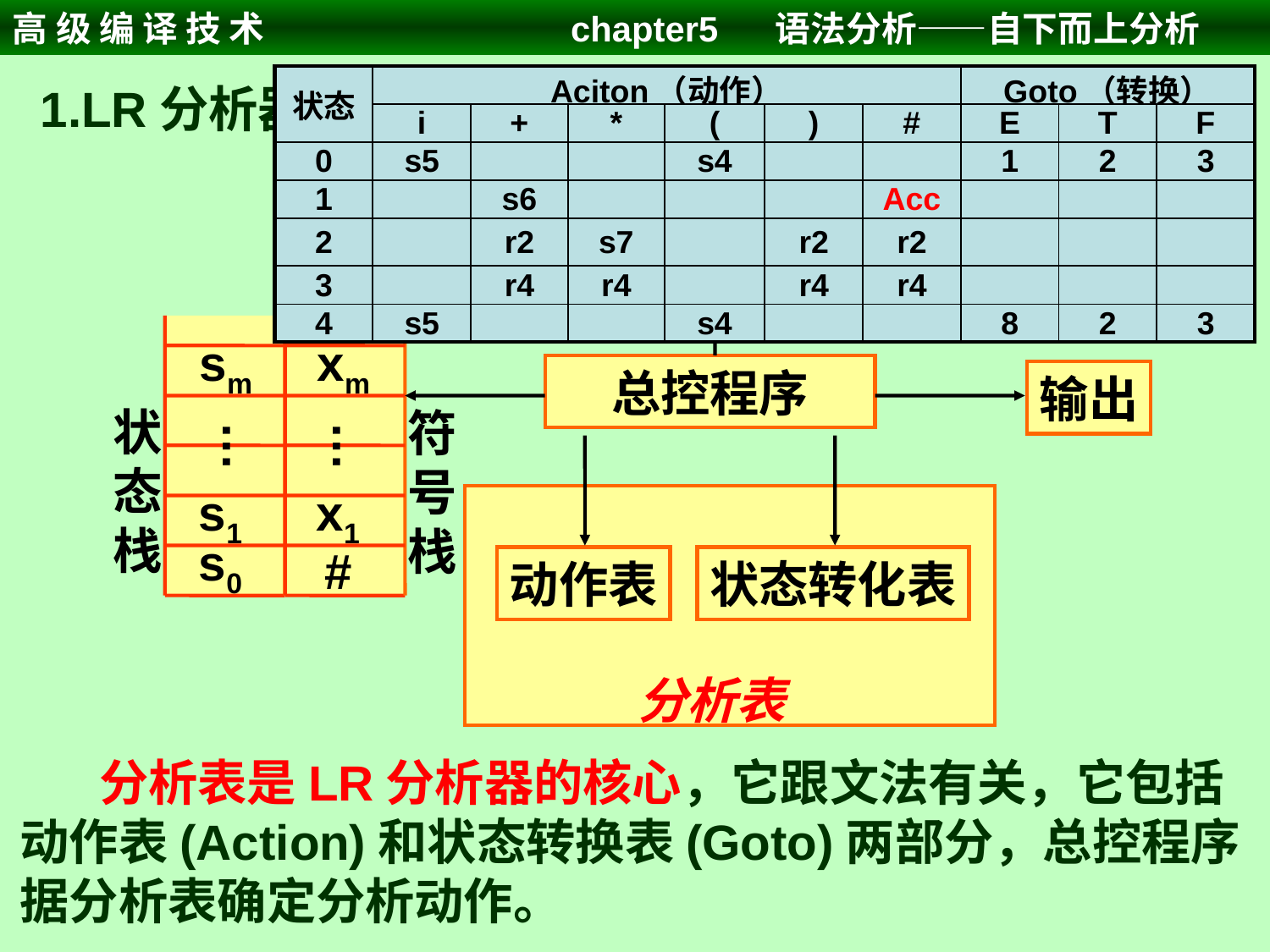

| 状态 | Aciton（动作） |  |  |  |  |  | Goto（转换） |  |  |
| --- | --- | --- | --- | --- | --- | --- | --- | --- | --- |
|  | i | + | \* | ( | ) | # | E | T | F |
| 0 | s5 |  |  | s4 |  |  | 1 | 2 | 3 |
| 1 |  | s6 |  |  |  | Acc |  |  |  |
| 2 |  | r2 | s7 |  | r2 | r2 |  |  |  |
| 3 |  | r4 | r4 |  | r4 | r4 |  |  |  |
| 4 | s5 |  |  | s4 |  |  | 8 | 2 | 3 |
1.LR分析器的逻辑结构：
a1a2…aiai+1…an#

sm
状
态
栈
…
s1
s0

xm
符
号
栈
…
x1
#
总控程序
输出

分析表
动作表
状态转化表
      分析表是LR分析器的核心，它跟文法有关，它包括
动作表(Action)和状态转换表(Goto)两部分，总控程序
据分析表确定分析动作。